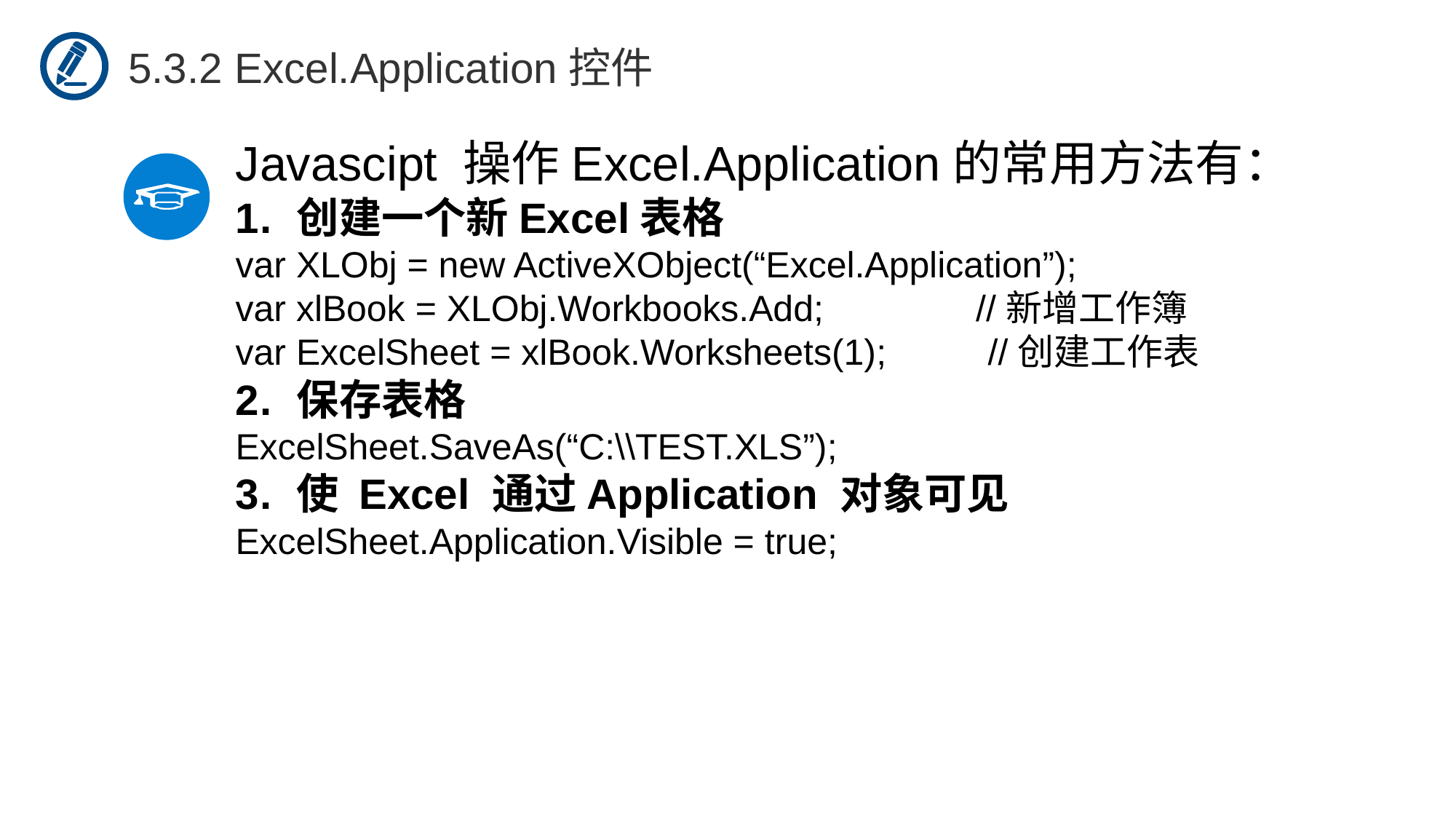

5.3.2 Excel.Application控件
Javascipt 操作Excel.Application的常用方法有：
创建一个新Excel表格
var XLObj = new ActiveXObject(“Excel.Application”);
var xlBook = XLObj.Workbooks.Add;               //新增工作簿
var ExcelSheet = xlBook.Worksheets(1);          //创建工作表
保存表格
ExcelSheet.SaveAs(“C:\\TEST.XLS”);
使 Excel 通过Application 对象可见
ExcelSheet.Application.Visible = true;